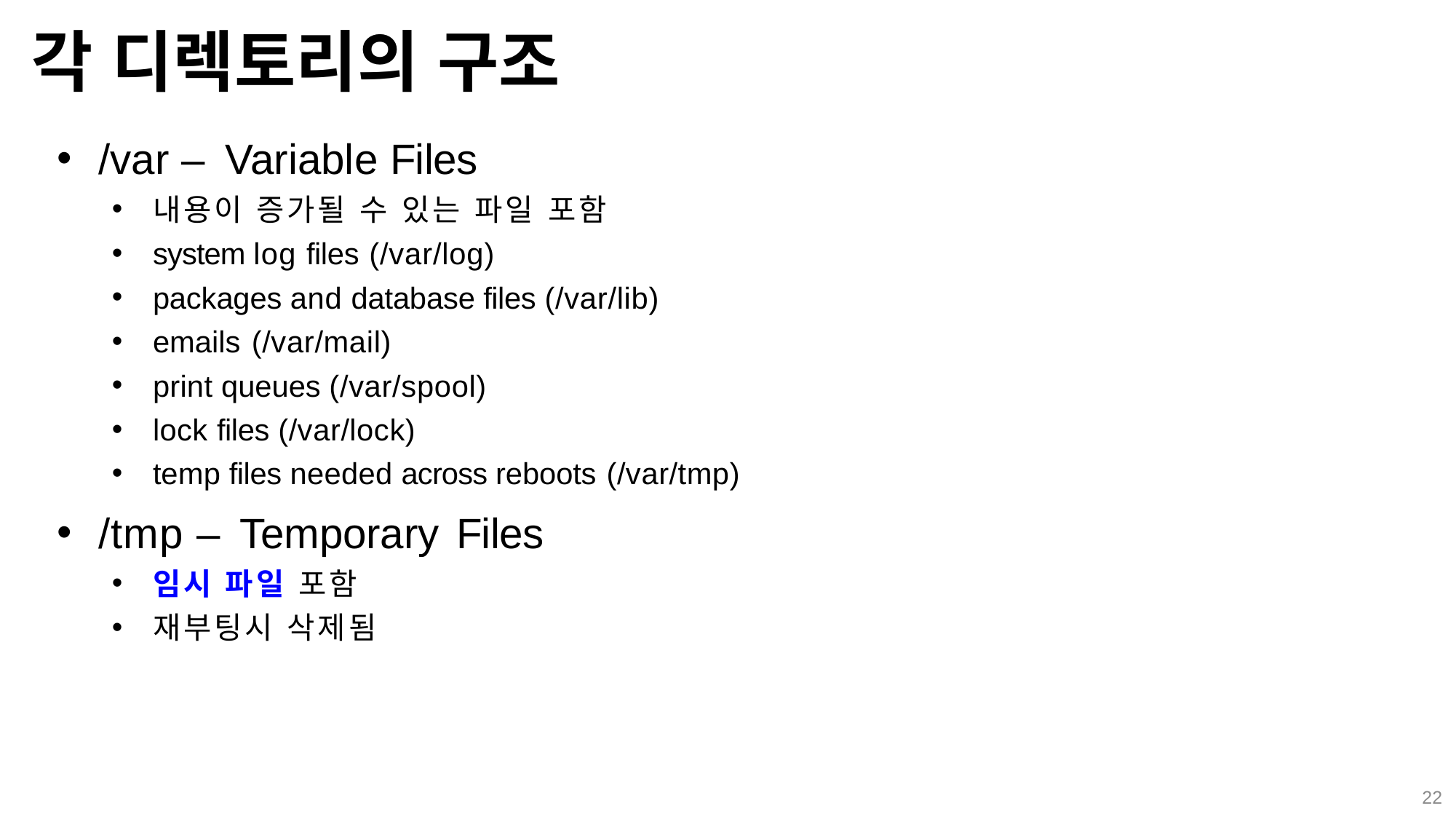

# 각 디렉토리의 구조
/var – Variable Files
내용이 증가될 수 있는 파일 포함
system log files (/var/log)
packages and database files (/var/lib)
emails (/var/mail)
print queues (/var/spool)
lock files (/var/lock)
temp files needed across reboots (/var/tmp)
/tmp – Temporary Files
임시 파일 포함
재부팅시 삭제됨
22